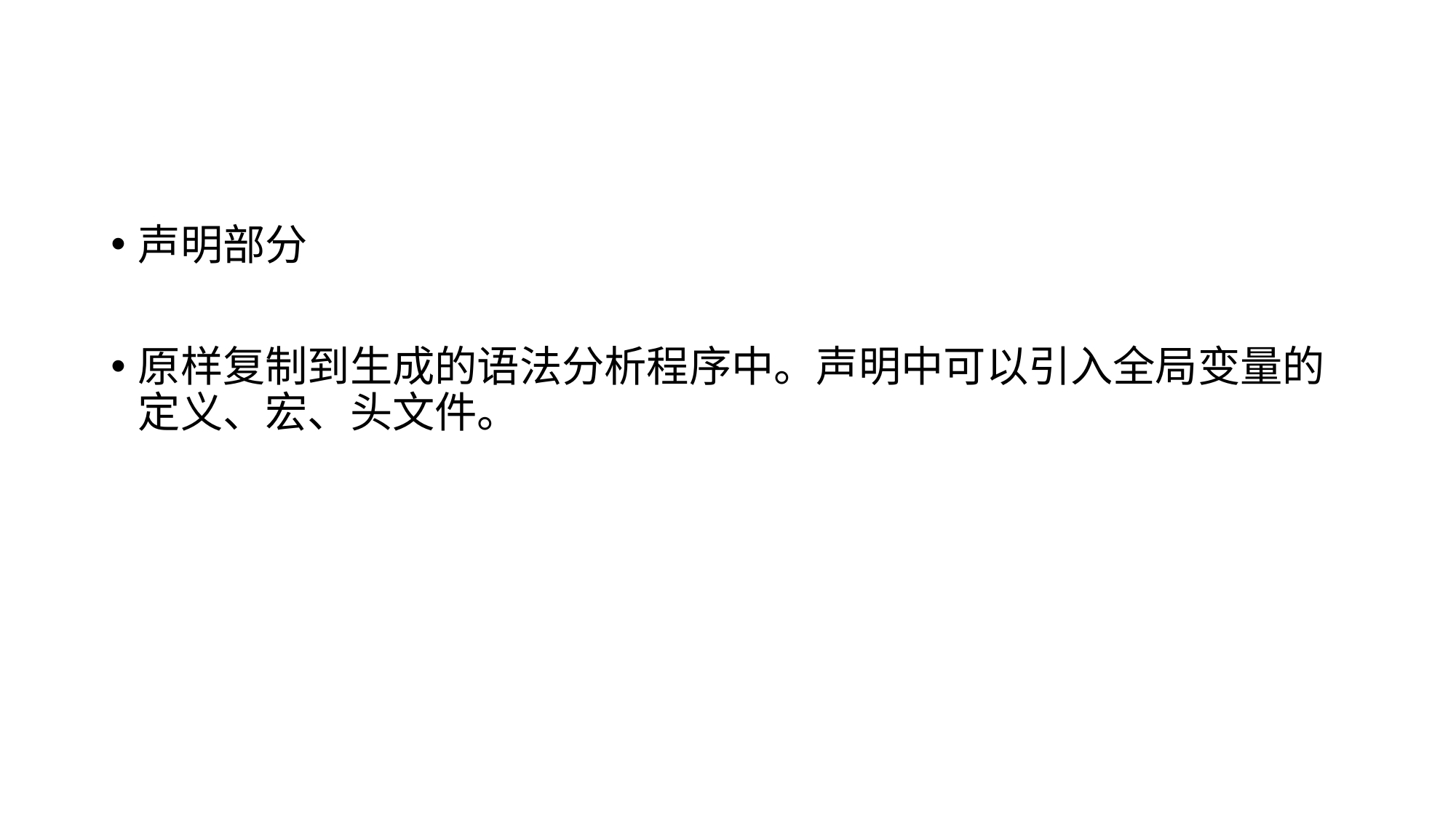

#
声明部分

原样复制到生成的语法分析程序中。声明中可以引入全局变量的定义、宏、头文件。